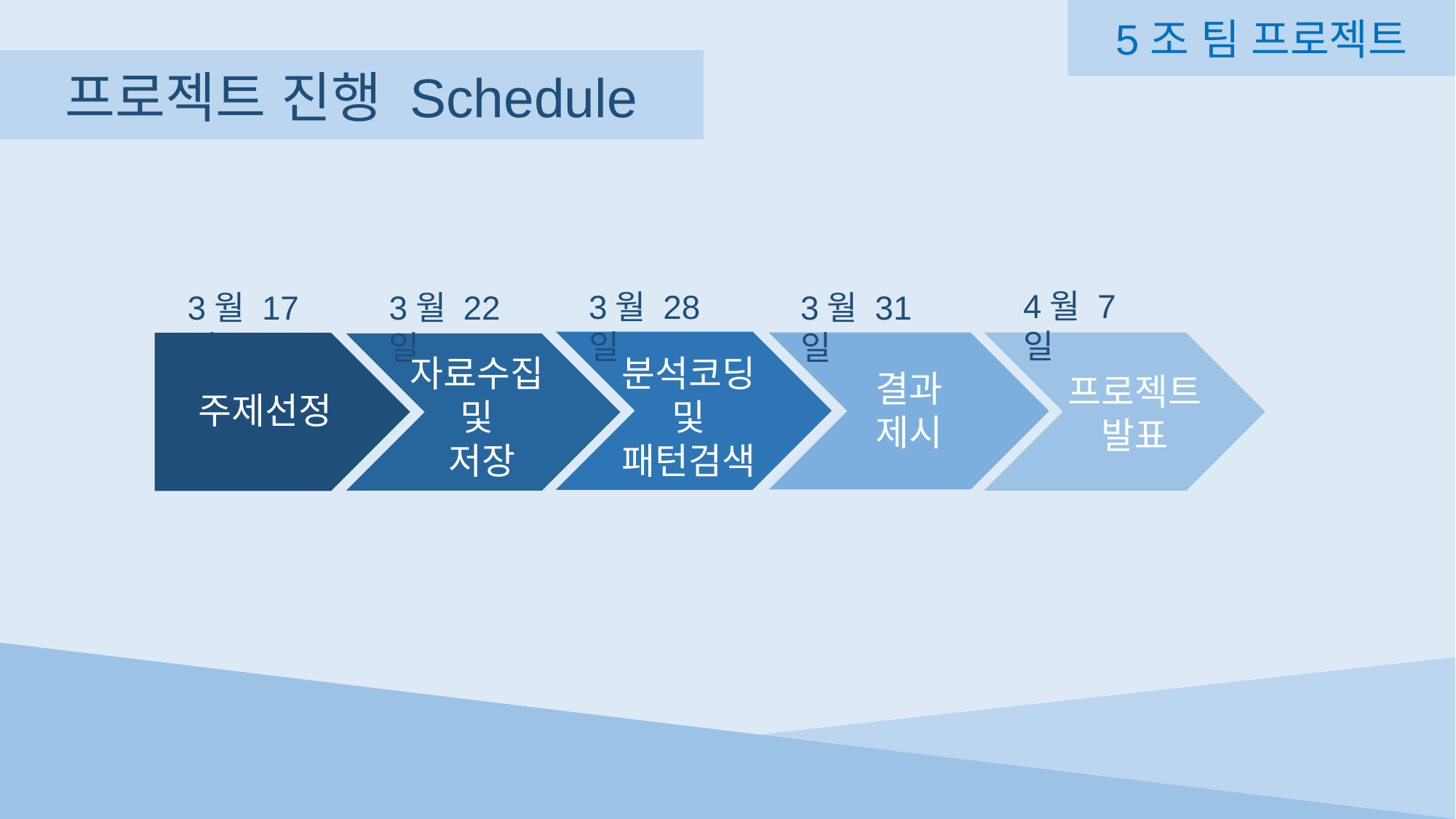

5조 팀 프로젝트
 프로젝트 진행 Schedule

4월 7일
3월 28일
3월 17일
3월 22일
3월 31일

분석코딩
및
패턴검색
자료수집
및
저장
결과
제시
프로젝트
발표
주제선정